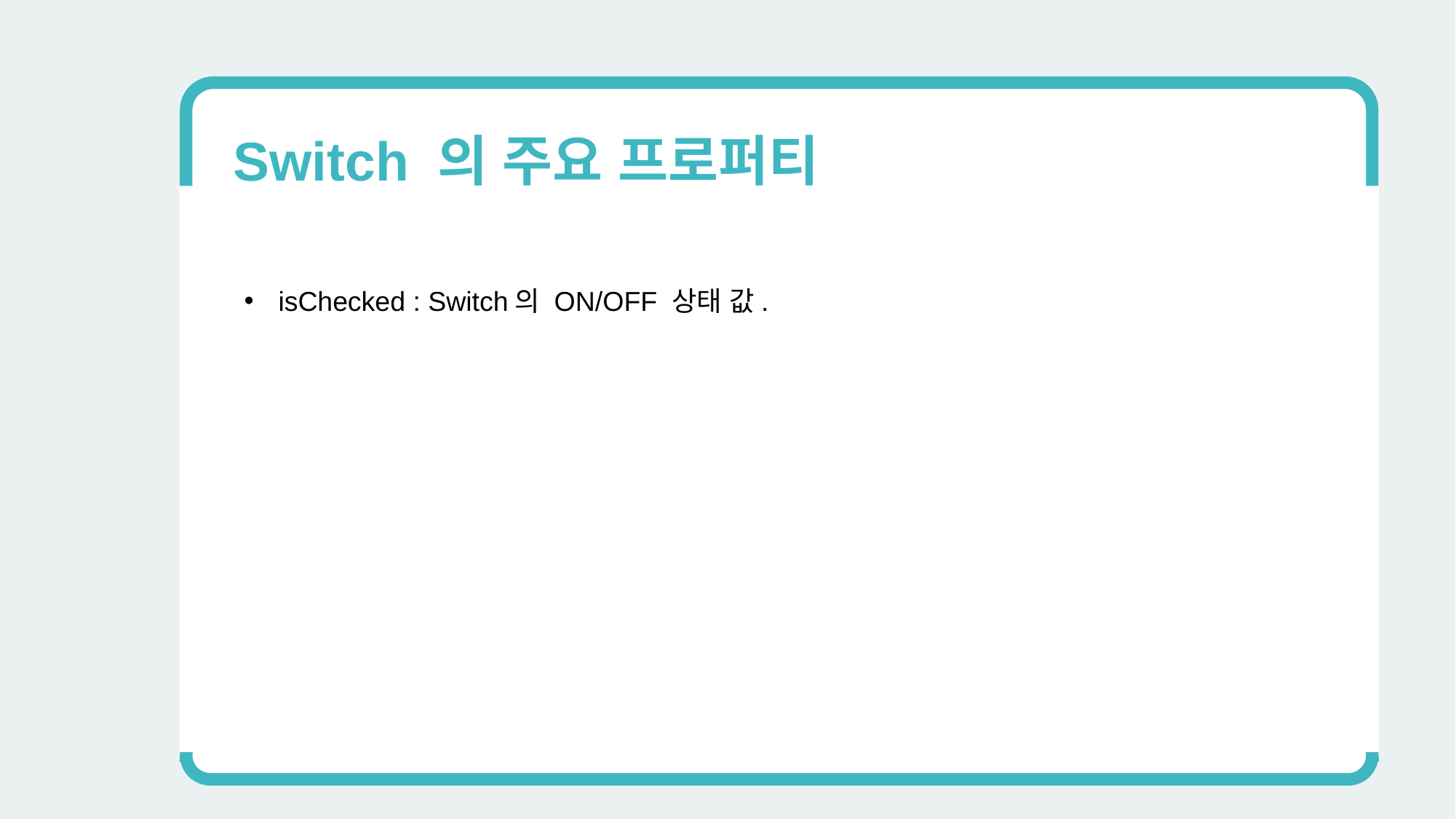

Switch 의 주요 프로퍼티

isChecked : Switch의 ON/OFF 상태 값.